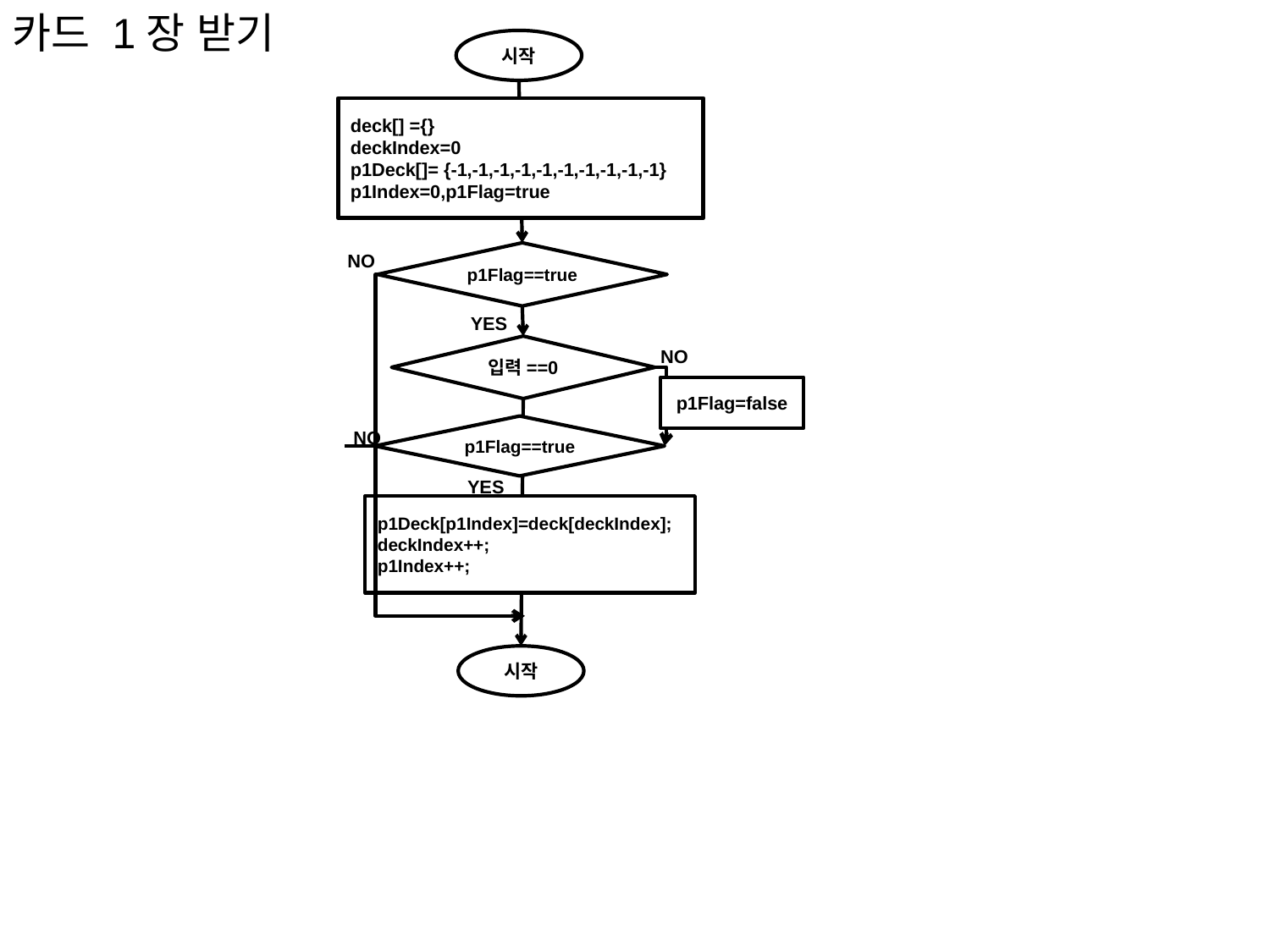

카드 1장 받기
시작
deck[] ={}
deckIndex=0
p1Deck[]= {-1,-1,-1,-1,-1,-1,-1,-1,-1,-1}
p1Index=0,p1Flag=true
p1Flag==true
NO
YES
입력==0
NO
p1Flag=false
p1Flag==true
NO
YES
p1Deck[p1Index]=deck[deckIndex];
deckIndex++;
p1Index++;
시작